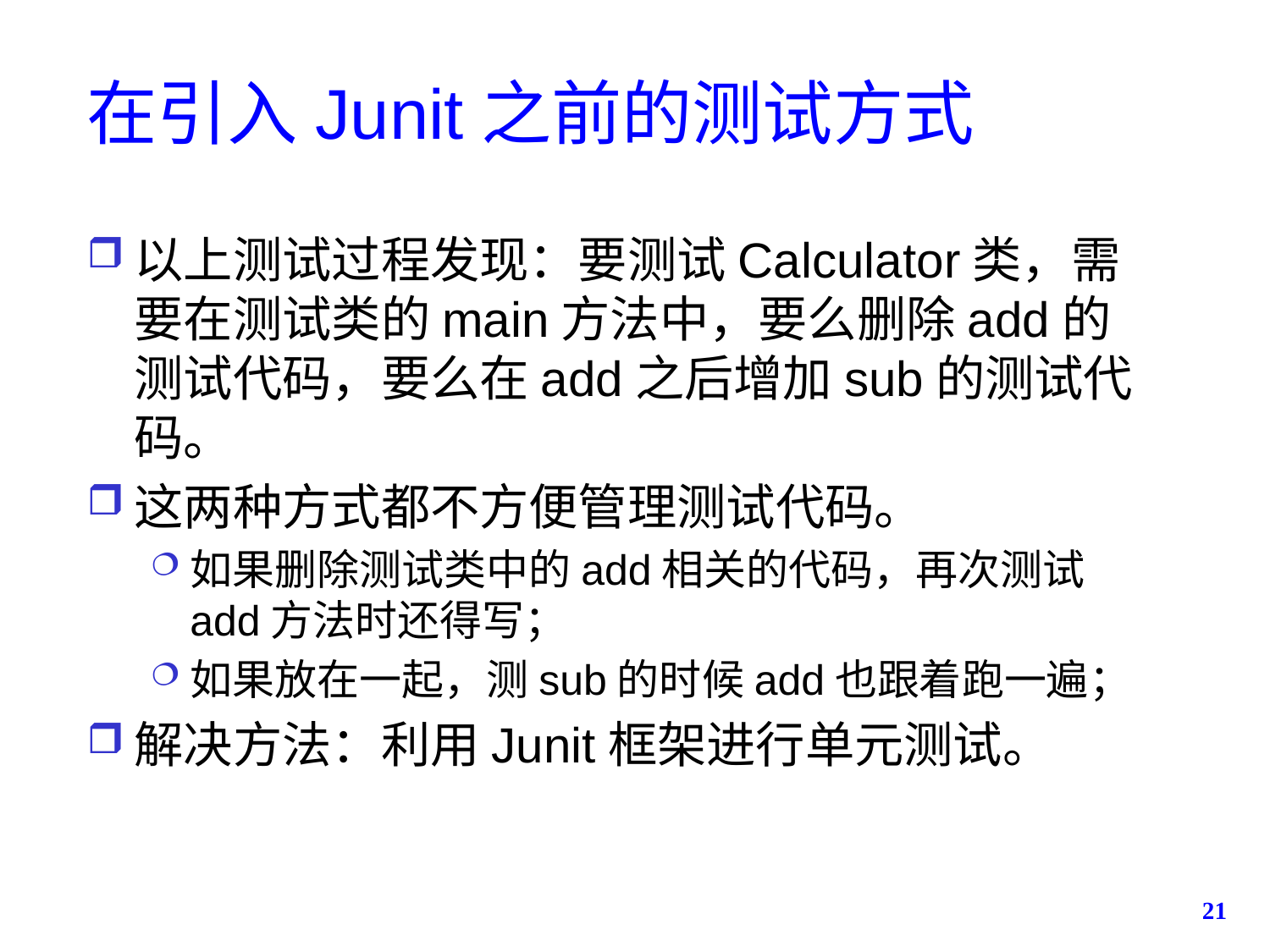

# 在引入Junit之前的测试方式
以上测试过程发现：要测试Calculator类，需要在测试类的main方法中，要么删除add的测试代码，要么在add之后增加sub的测试代码。
这两种方式都不方便管理测试代码。
如果删除测试类中的add相关的代码，再次测试add方法时还得写；
如果放在一起，测sub的时候add也跟着跑一遍；
解决方法：利用Junit框架进行单元测试。

21